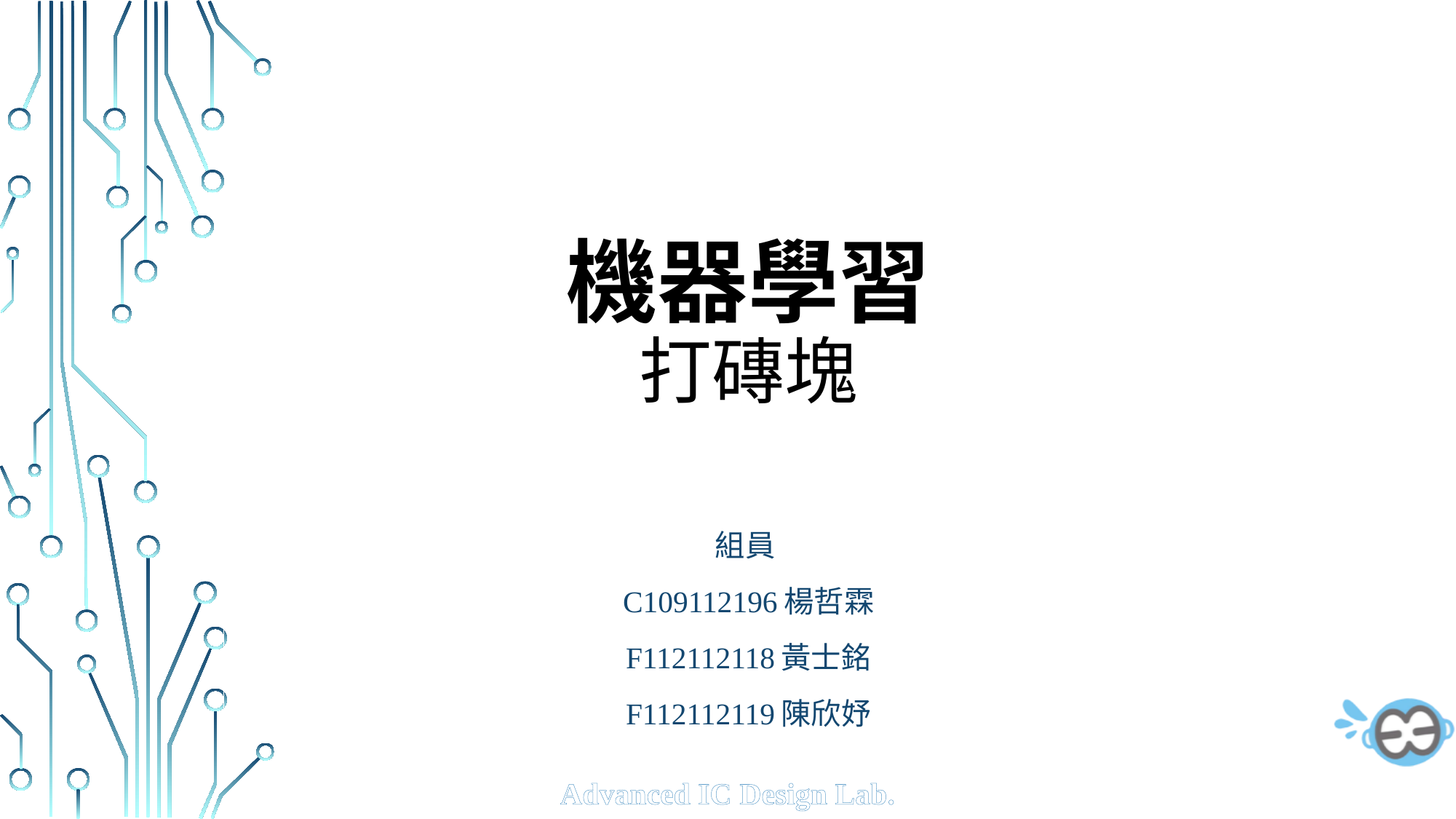

# 機器學習 打磚塊

組員
C109112196楊哲霖
F112112118黃士銘
F112112119陳欣妤